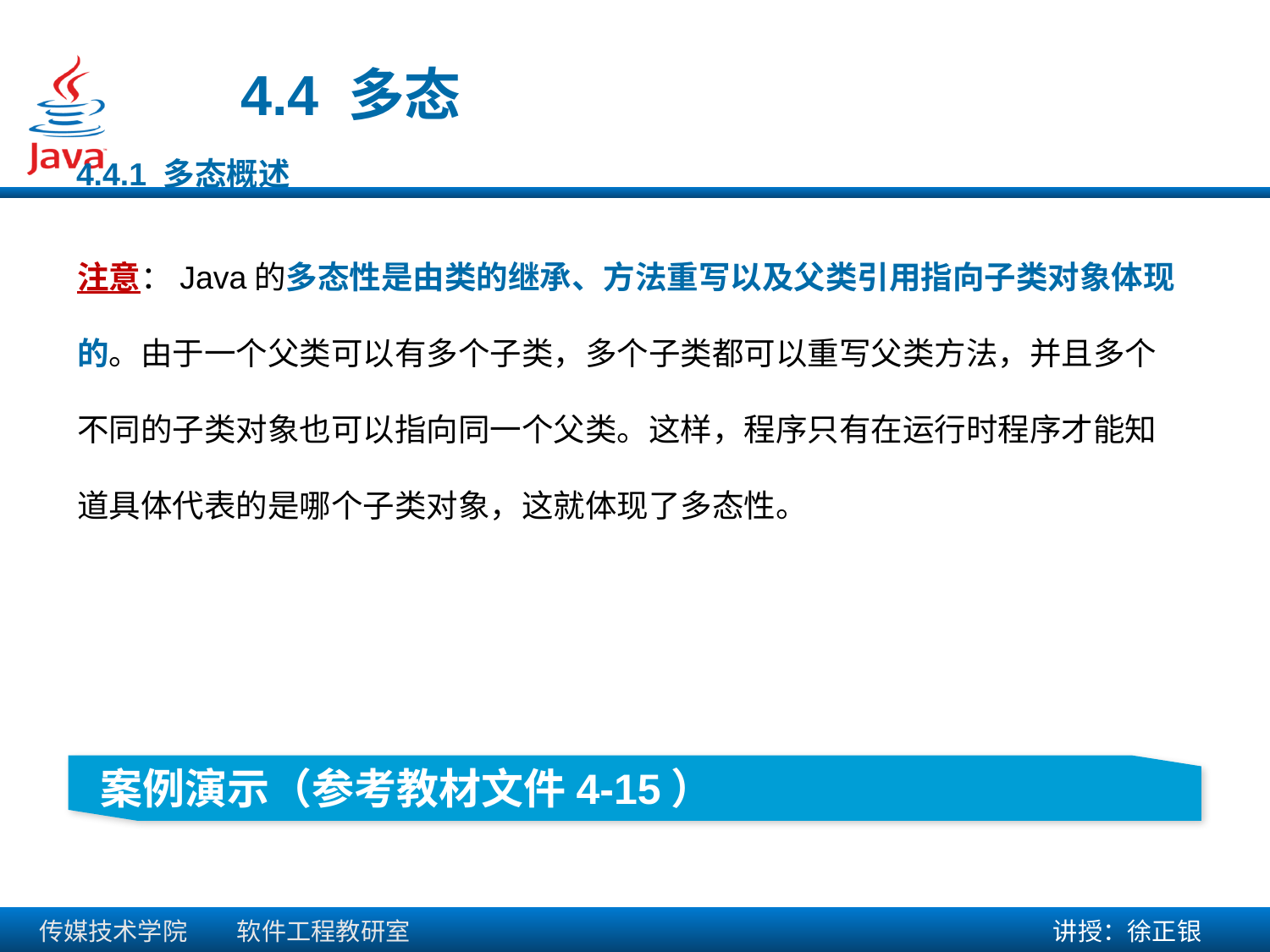

4.4 多态
4.4.1 多态概述
注意：Java的多态性是由类的继承、方法重写以及父类引用指向子类对象体现的。由于一个父类可以有多个子类，多个子类都可以重写父类方法，并且多个不同的子类对象也可以指向同一个父类。这样，程序只有在运行时程序才能知道具体代表的是哪个子类对象，这就体现了多态性。
 案例演示（参考教材文件4-15）